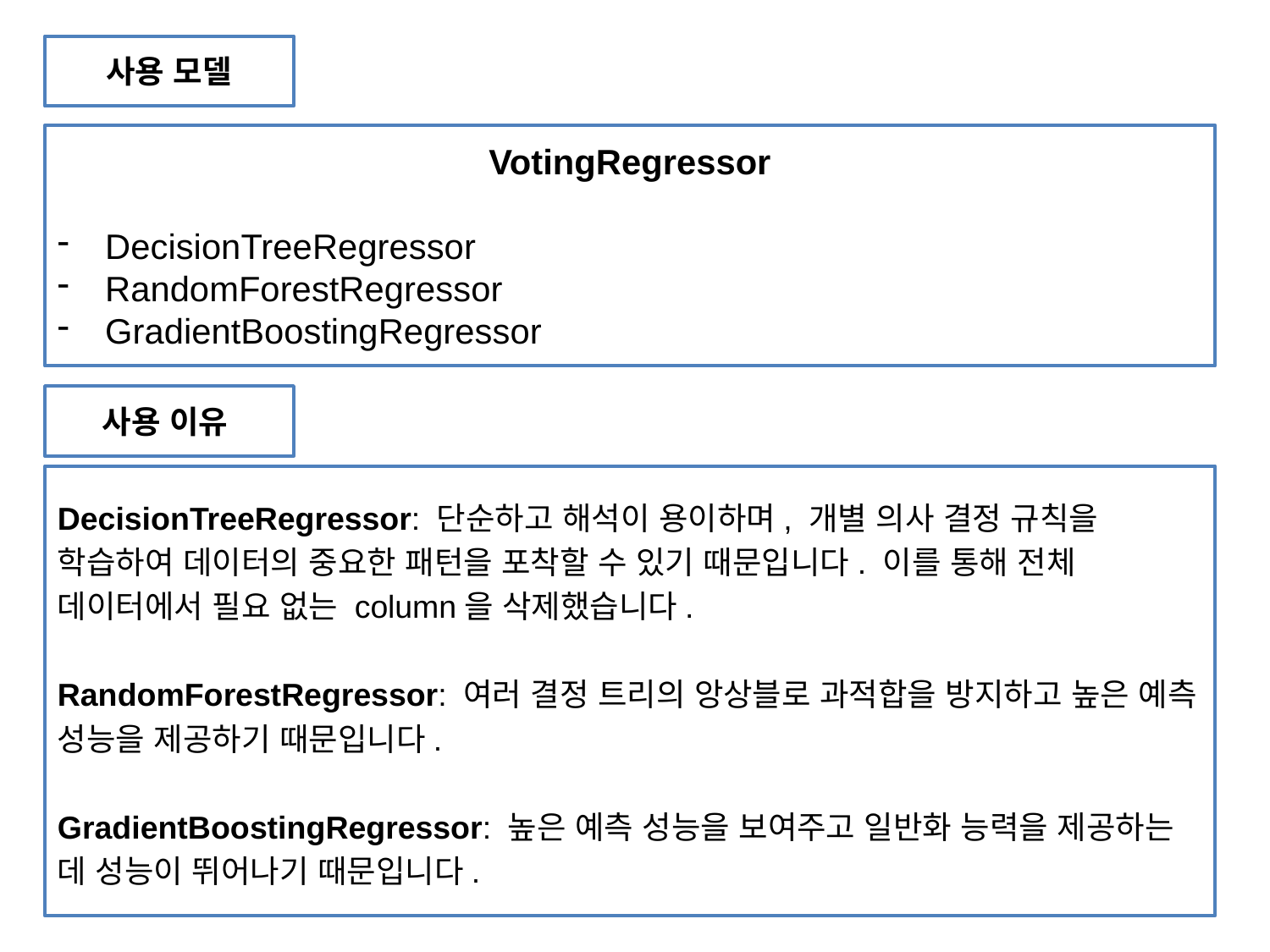

사용 모델
VotingRegressor

DecisionTreeRegressor
RandomForestRegressor
GradientBoostingRegressor
사용 이유
DecisionTreeRegressor: 단순하고 해석이 용이하며, 개별 의사 결정 규칙을 학습하여 데이터의 중요한 패턴을 포착할 수 있기 때문입니다. 이를 통해 전체 데이터에서 필요 없는 column을 삭제했습니다.

RandomForestRegressor: 여러 결정 트리의 앙상블로 과적합을 방지하고 높은 예측 성능을 제공하기 때문입니다.

GradientBoostingRegressor: 높은 예측 성능을 보여주고 일반화 능력을 제공하는 데 성능이 뛰어나기 때문입니다.